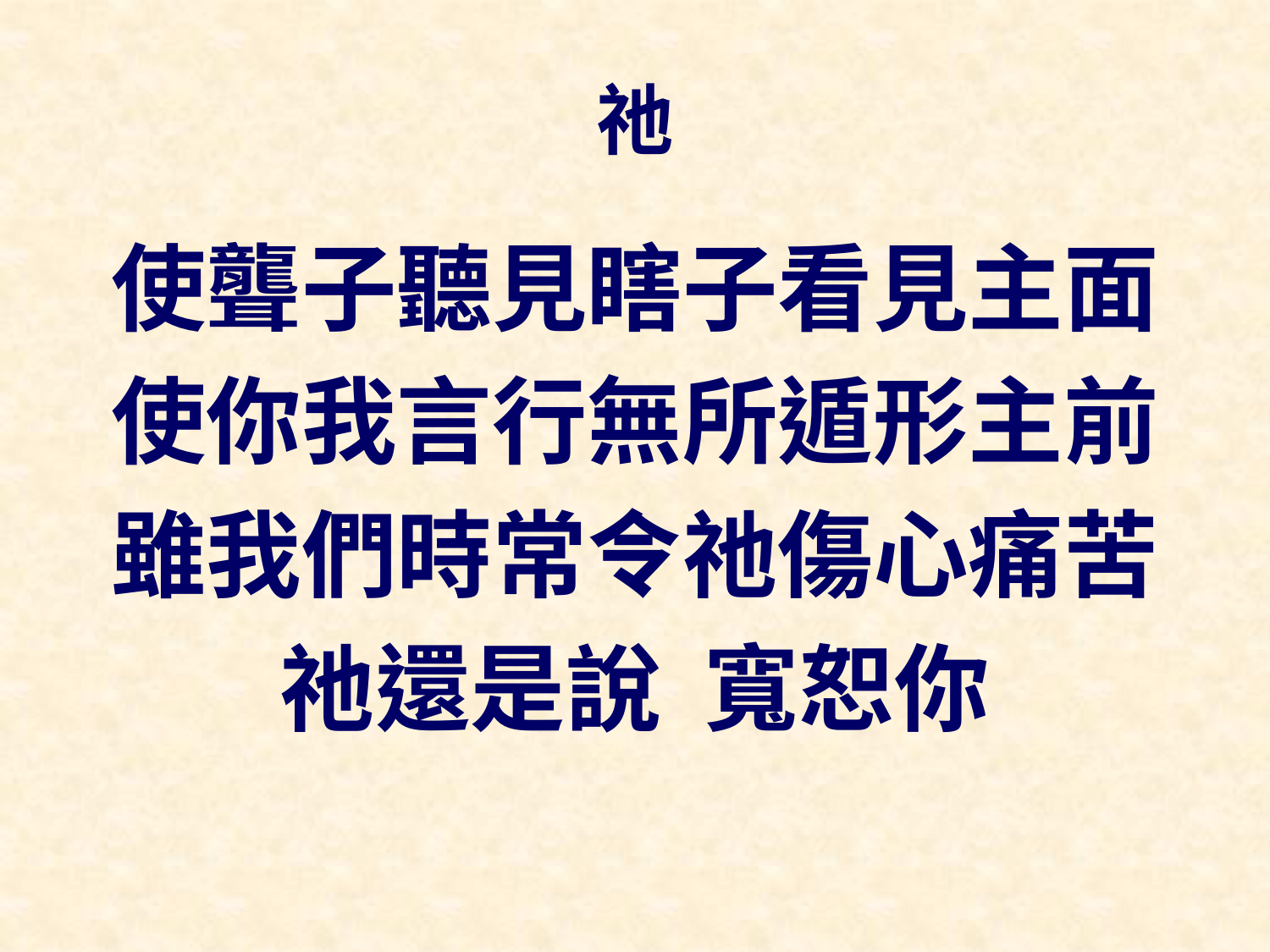

# 祂
使聾子聽見瞎子看見主面
使你我言行無所遁形主前
雖我們時常令祂傷心痛苦
祂還是說  寬恕你